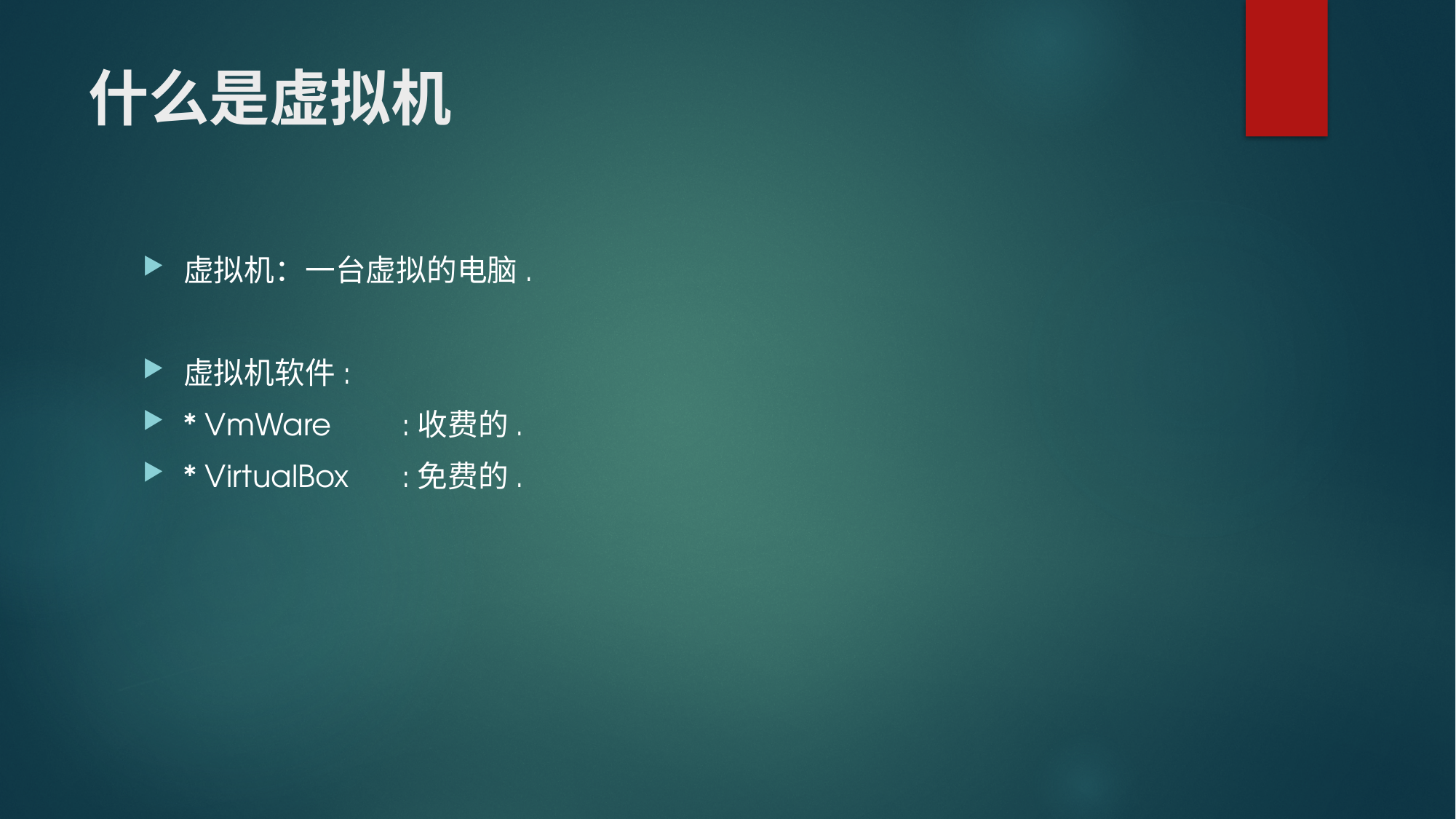

# 什么是虚拟机
虚拟机：一台虚拟的电脑.

虚拟机软件:
* VmWare	:收费的.
* VirtualBox	:免费的.